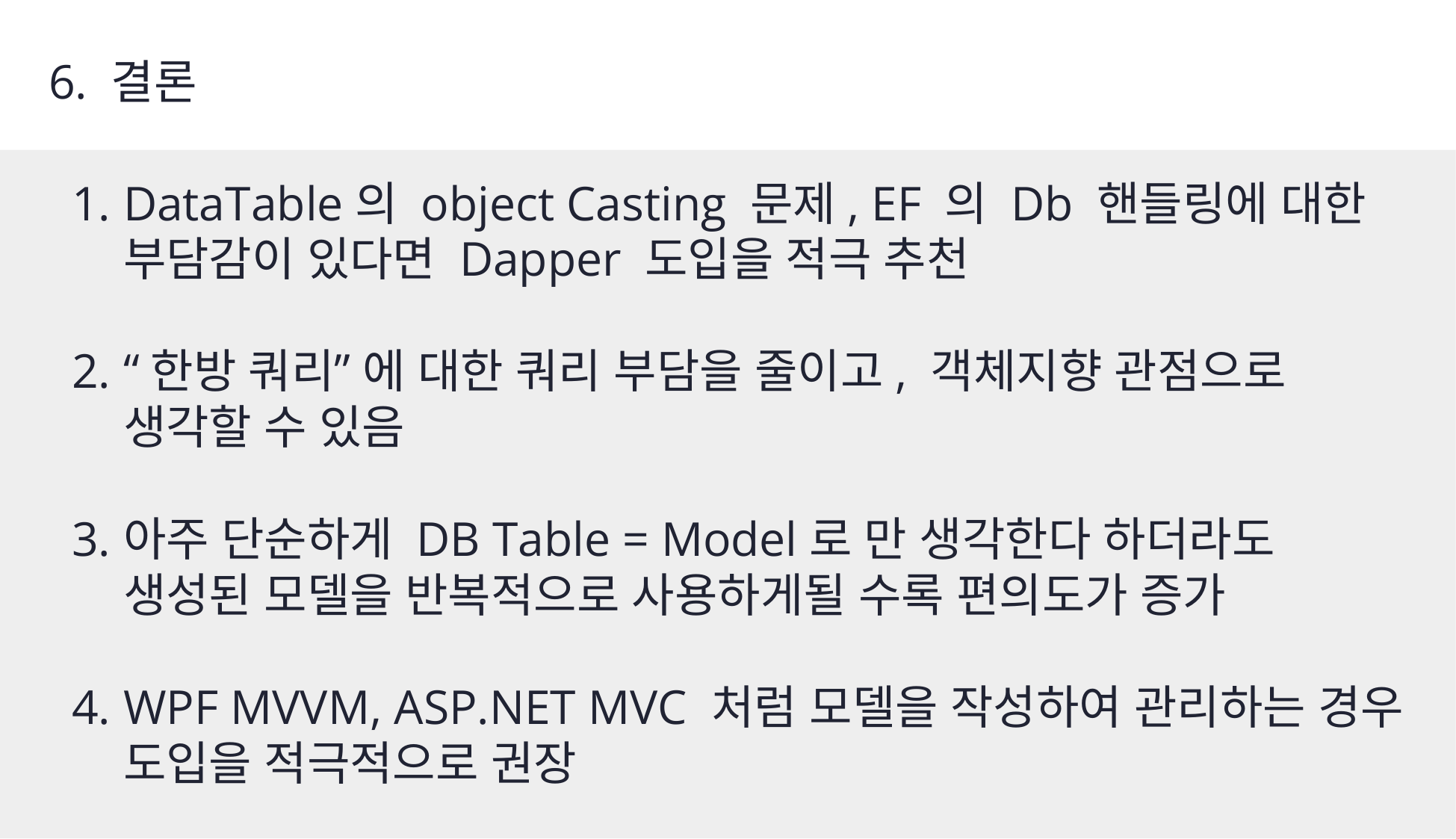

6. 결론

DataTable의 object Casting 문제, EF 의 Db 핸들링에 대한 부담감이 있다면 Dapper 도입을 적극 추천
“한방 쿼리” 에 대한 쿼리 부담을 줄이고, 객체지향 관점으로 생각할 수 있음
아주 단순하게 DB Table = Model로 만 생각한다 하더라도
생성된 모델을 반복적으로 사용하게될 수록 편의도가 증가
WPF MVVM, ASP.NET MVC 처럼 모델을 작성하여 관리하는 경우 도입을 적극적으로 권장